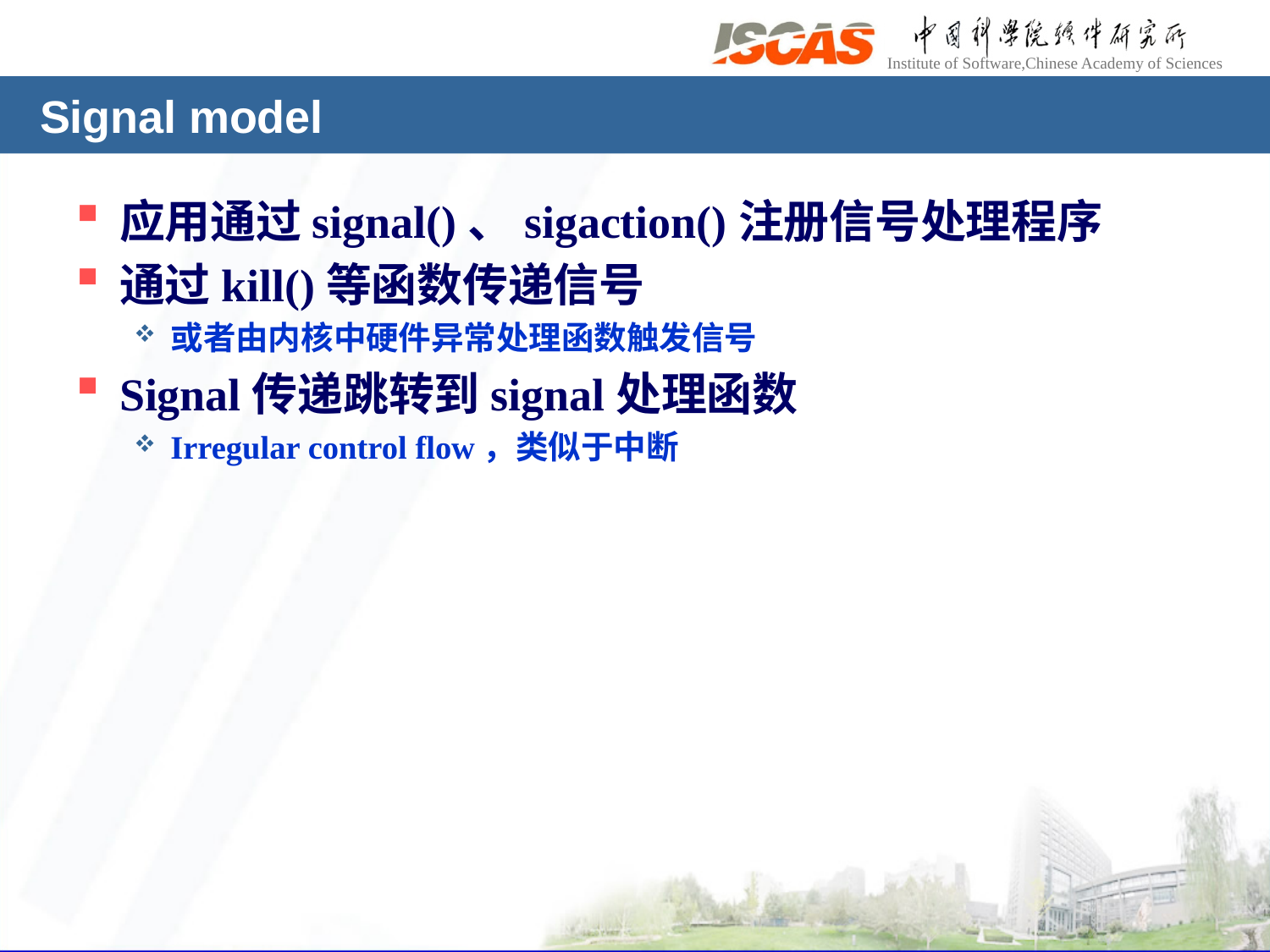

# Signal model
应用通过signal()、sigaction()注册信号处理程序
通过kill()等函数传递信号
或者由内核中硬件异常处理函数触发信号
Signal传递跳转到signal处理函数
Irregular control flow，类似于中断